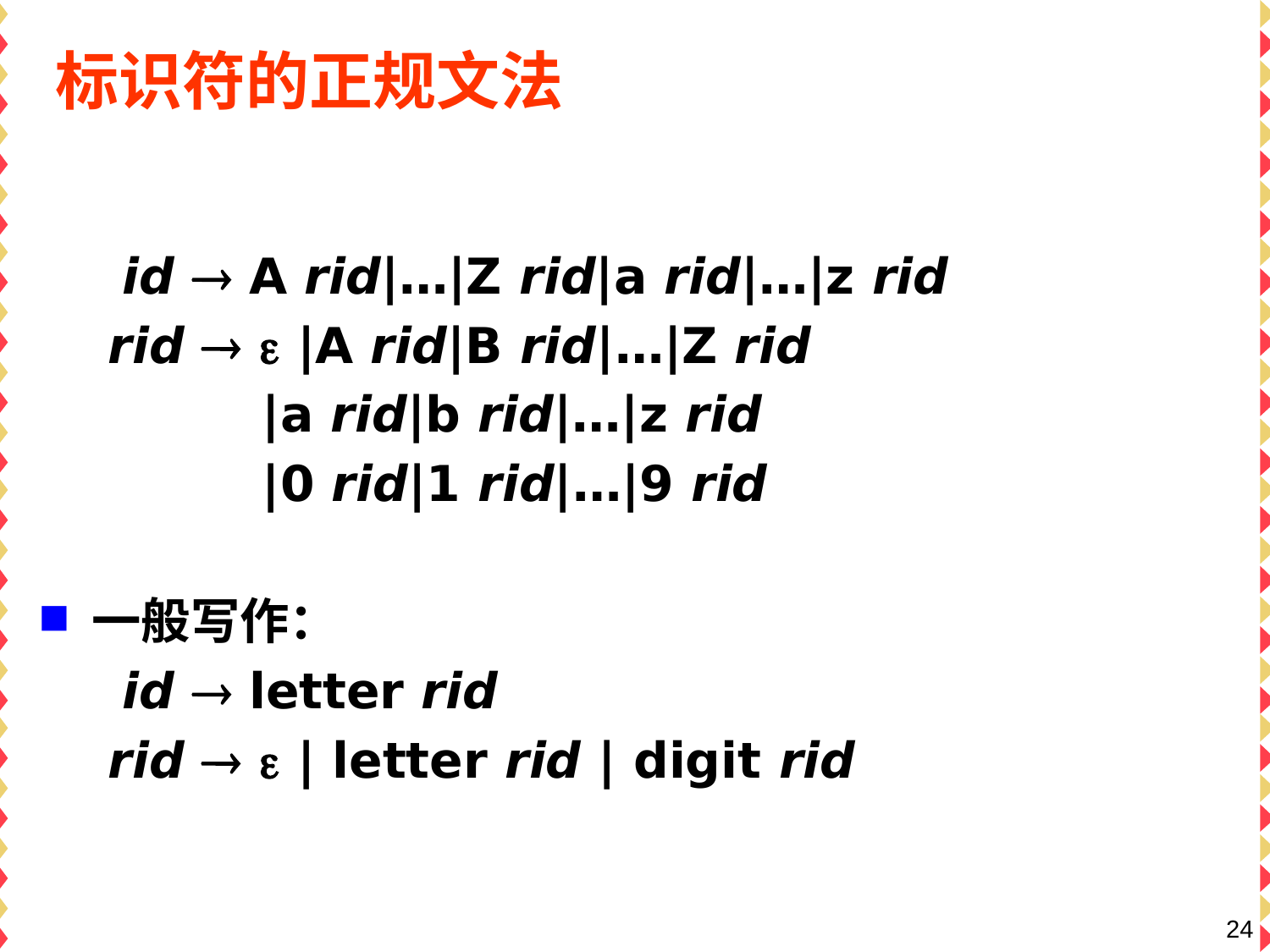

# 标识符的正规文法

 id → A rid|…|Z rid|a rid|…|z rid
rid → ε |A rid|B rid|…|Z rid
         |a rid|b rid|…|z rid
         |0 rid|1 rid|…|9 rid

一般写作：
 id → letter rid
rid → ε | letter rid | digit rid
24